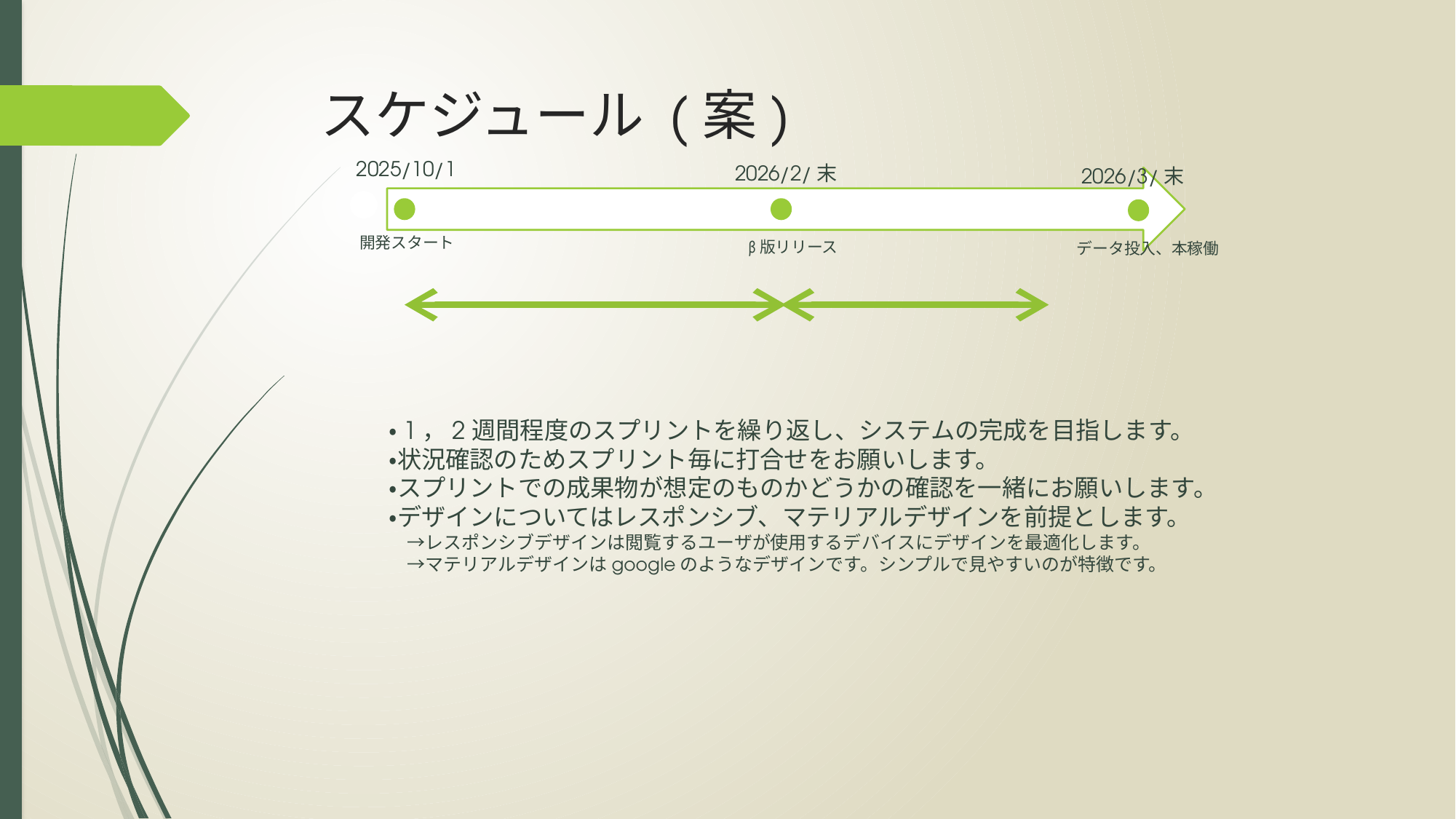

# スケジュール (案)
2025/10/1
2026/2/末
2026/3/末

開発スタート
β版リリース
データ投入、本稼働
・1，2週間程度のスプリントを繰り返し、システムの完成を目指します。
・状況確認のためスプリント毎に打合せをお願いします。
・スプリントでの成果物が想定のものかどうかの確認を一緒にお願いします。
・デザインについてはレスポンシブ、マテリアルデザインを前提とします。
　→レスポンシブデザインは閲覧するユーザが使用するデバイスにデザインを最適化します。
　→マテリアルデザインはgoogleのようなデザインです。シンプルで見やすいのが特徴です。